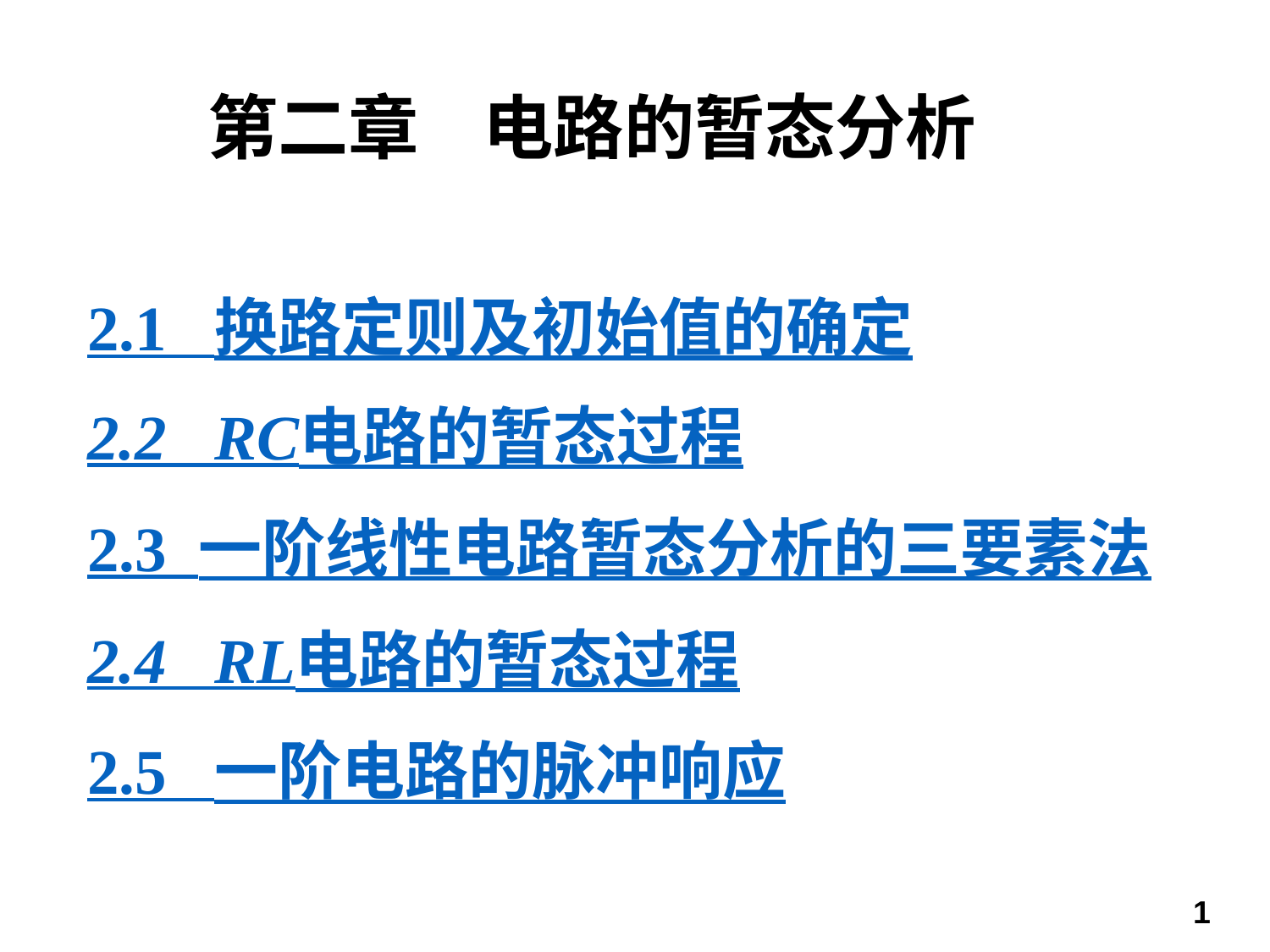

第二章    电路的暂态分析
2.1   换路定则及初始值的确定
2.2   RC电路的暂态过程
2.3  一阶线性电路暂态分析的三要素法
2.4   RL电路的暂态过程
2.5   一阶电路的脉冲响应